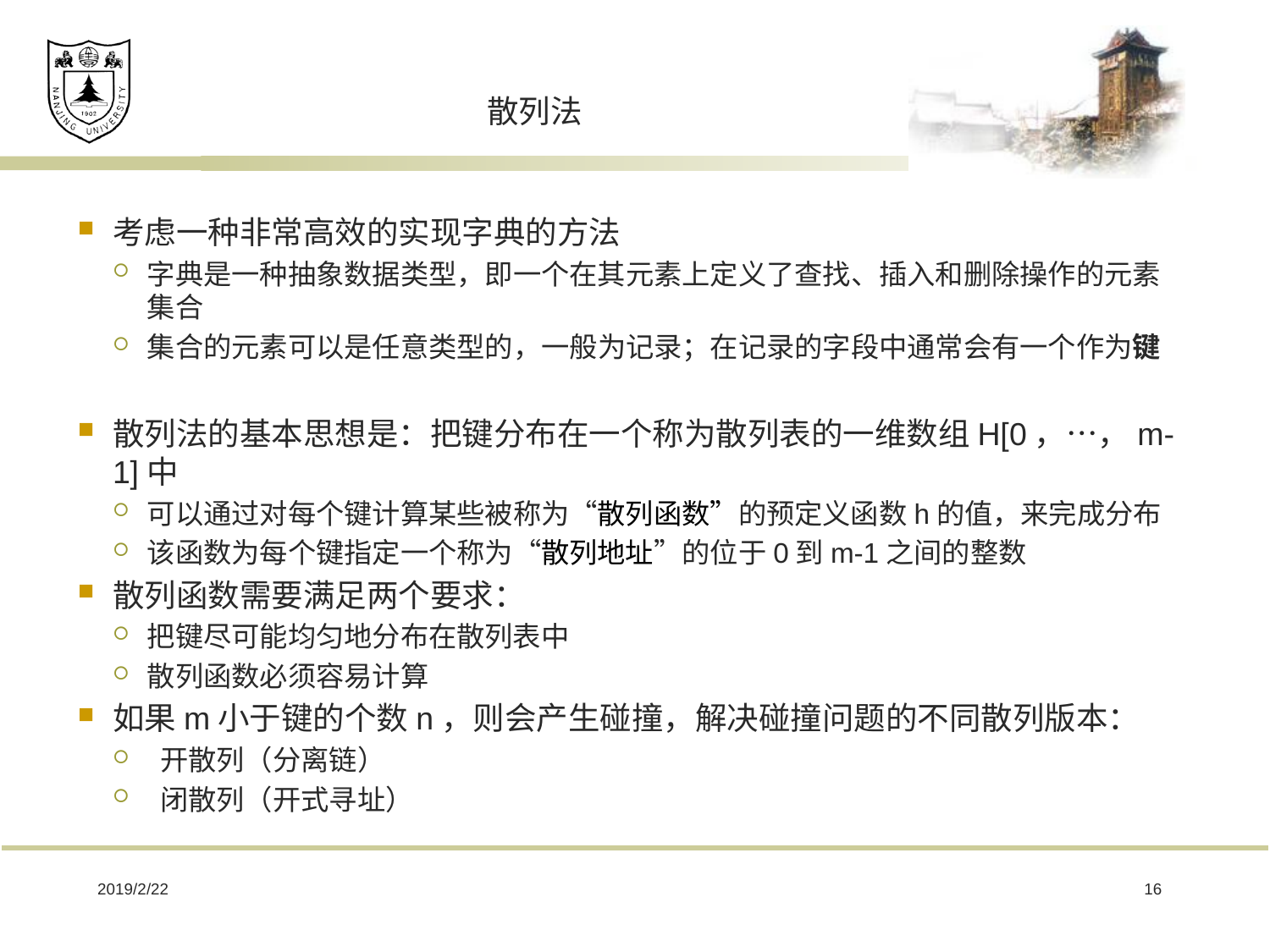

# 散列法
考虑一种非常高效的实现字典的方法
字典是一种抽象数据类型，即一个在其元素上定义了查找、插入和删除操作的元素集合
集合的元素可以是任意类型的，一般为记录；在记录的字段中通常会有一个作为键

散列法的基本思想是：把键分布在一个称为散列表的一维数组H[0，…，m-1]中
可以通过对每个键计算某些被称为“散列函数”的预定义函数h的值，来完成分布
该函数为每个键指定一个称为“散列地址”的位于0到m-1之间的整数
散列函数需要满足两个要求：
把键尽可能均匀地分布在散列表中
散列函数必须容易计算
如果m小于键的个数n，则会产生碰撞，解决碰撞问题的不同散列版本：
 开散列（分离链）
 闭散列（开式寻址）

2019/2/22
16